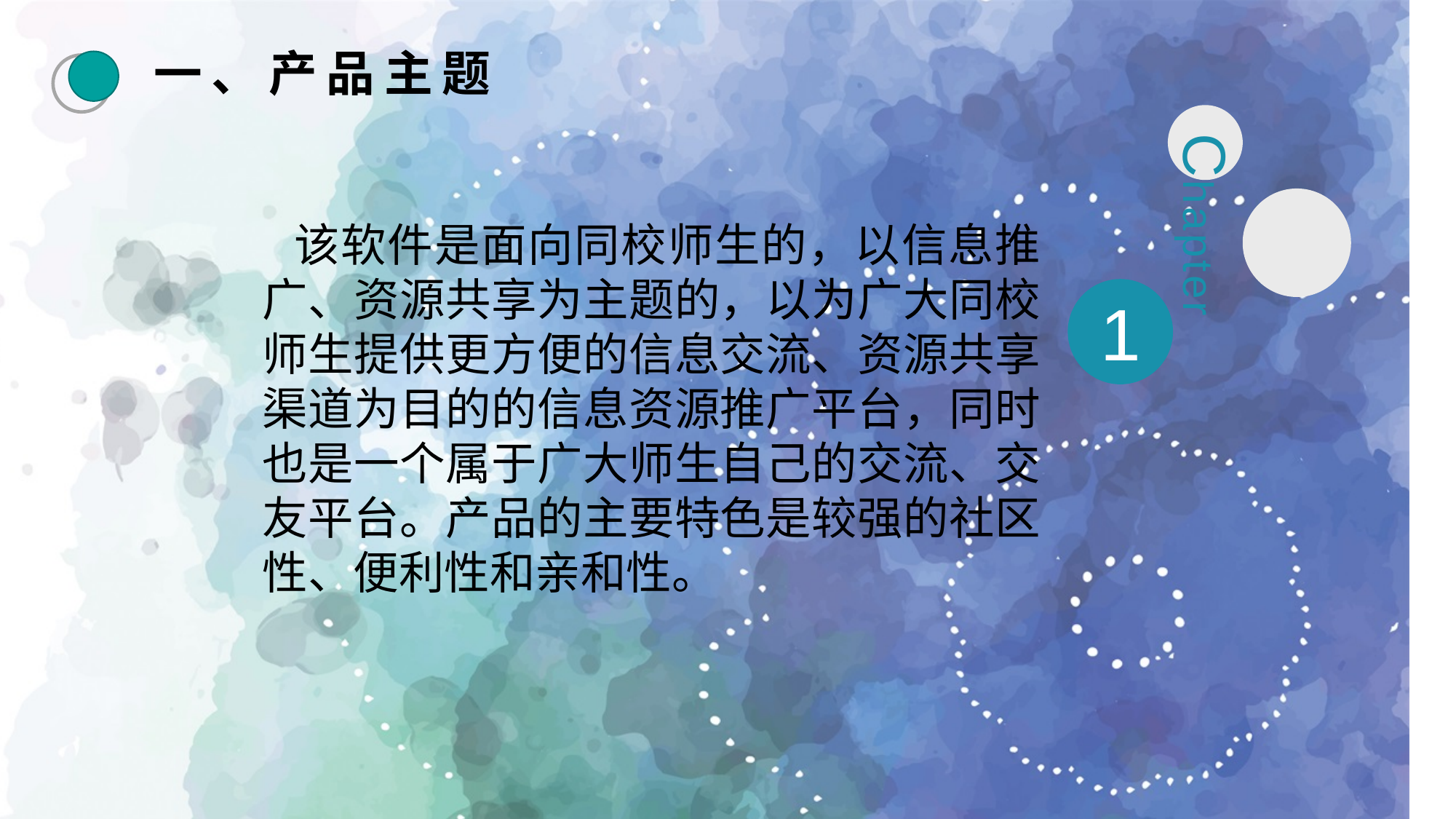

一、产品主题

Chapter

该软件是面向同校师生的，以信息推广、资源共享为主题的，以为广大同校师生提供更方便的信息交流、资源共享渠道为目的的信息资源推广平台，同时也是一个属于广大师生自己的交流、交友平台。产品的主要特色是较强的社区性、便利性和亲和性。

1